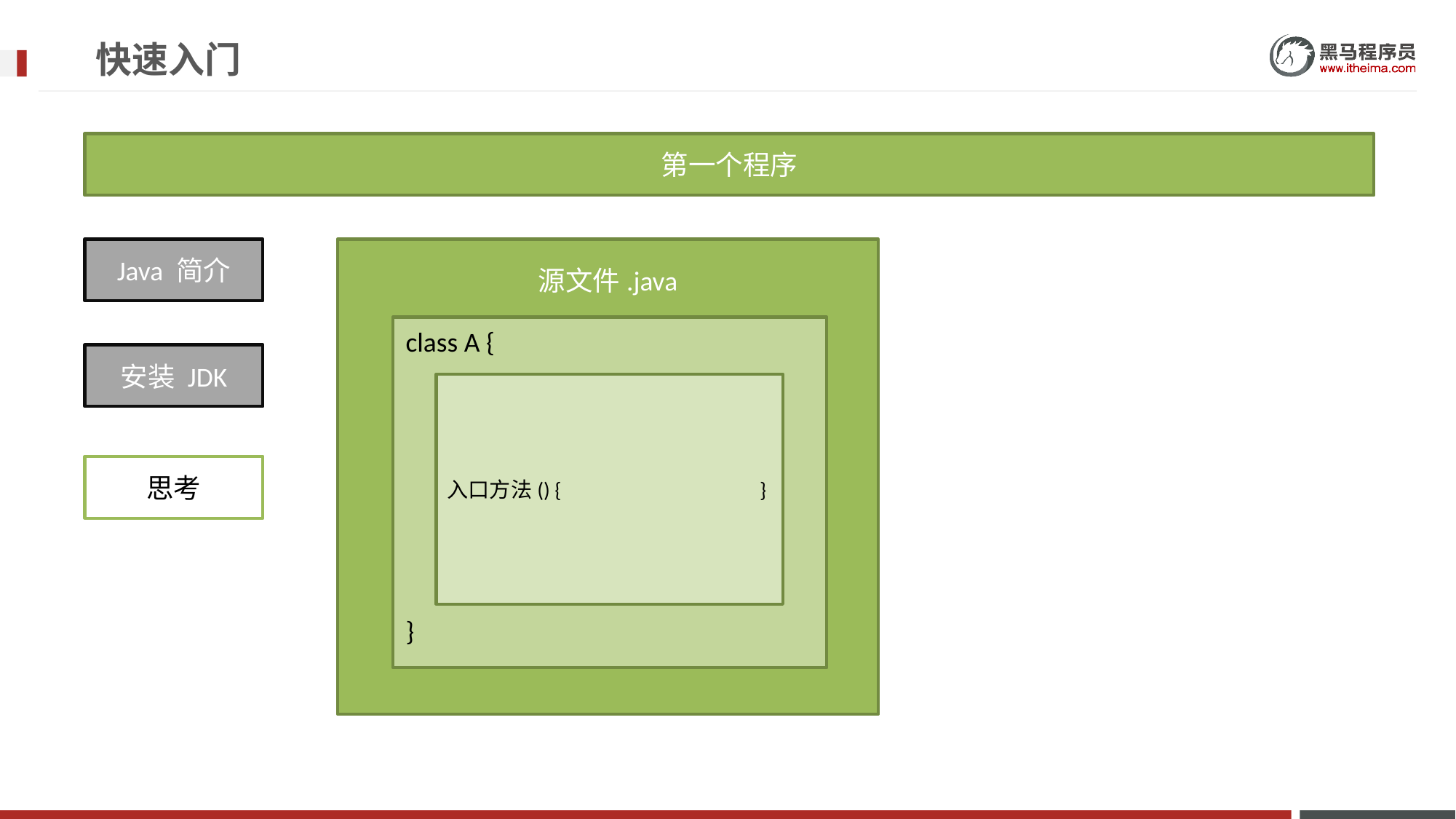

# 快速入门
第一个程序

源文件.java

Java 简介

class A {

安装 JDK
入口方法() {                                          }
思考

}